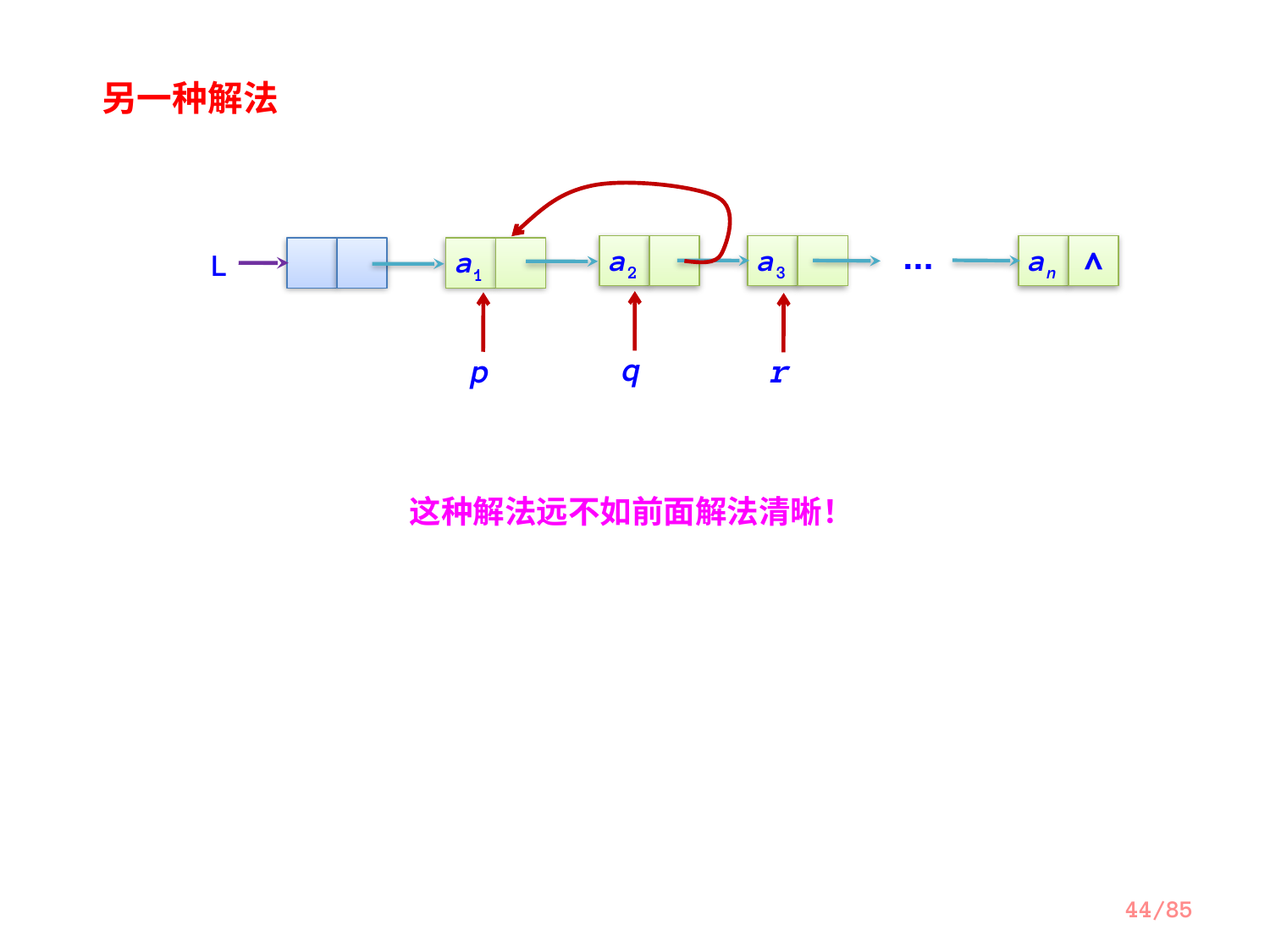

另一种解法

…
a2

a3

an
∧
L

a1

q
p
r
这种解法远不如前面解法清晰！
44/85